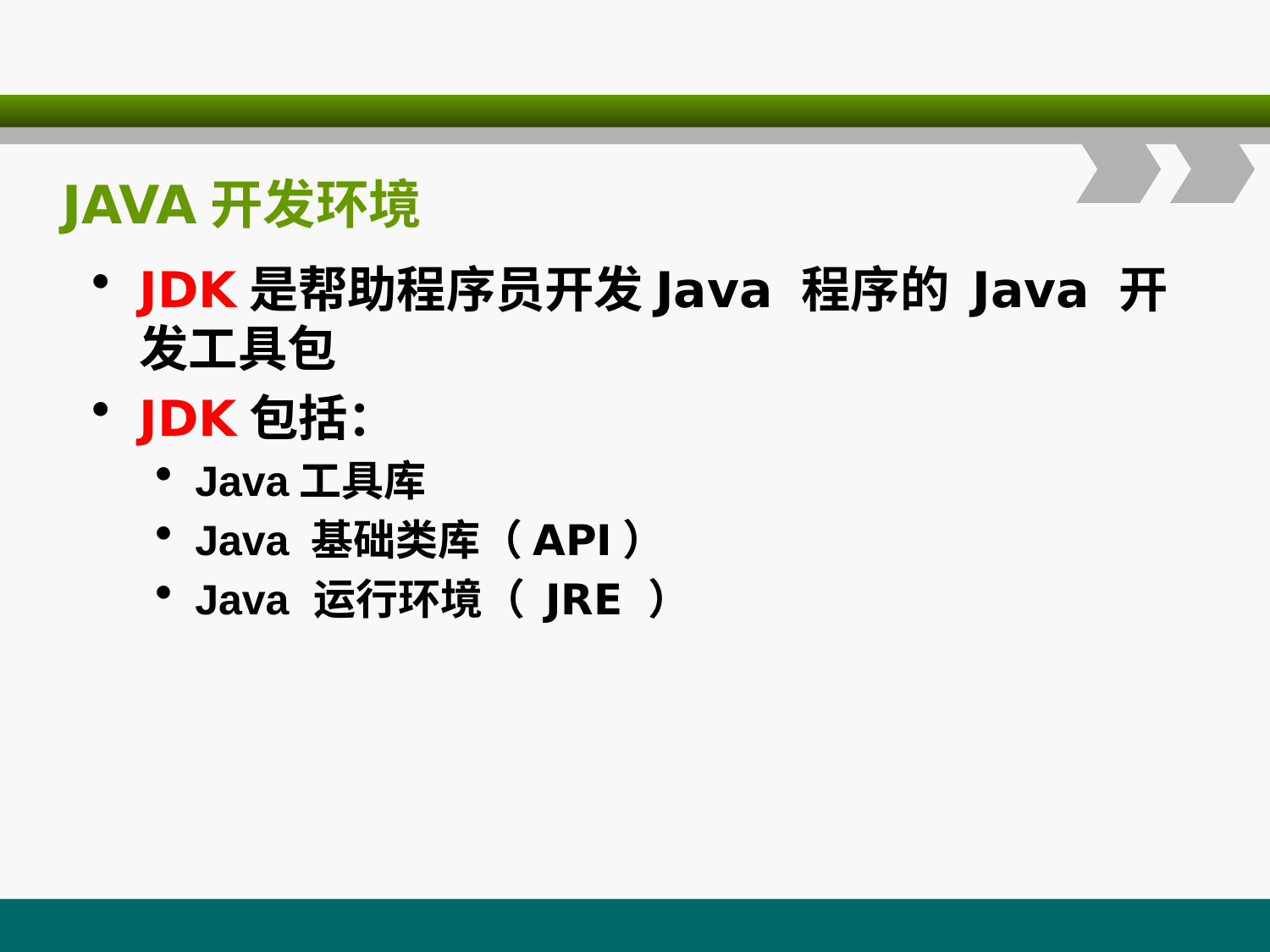

JAVA开发环境
JDK是帮助程序员开发Java 程序的 Java 开发工具包
JDK包括：
Java工具库
Java 基础类库（API）
Java 运行环境（ JRE ）
17